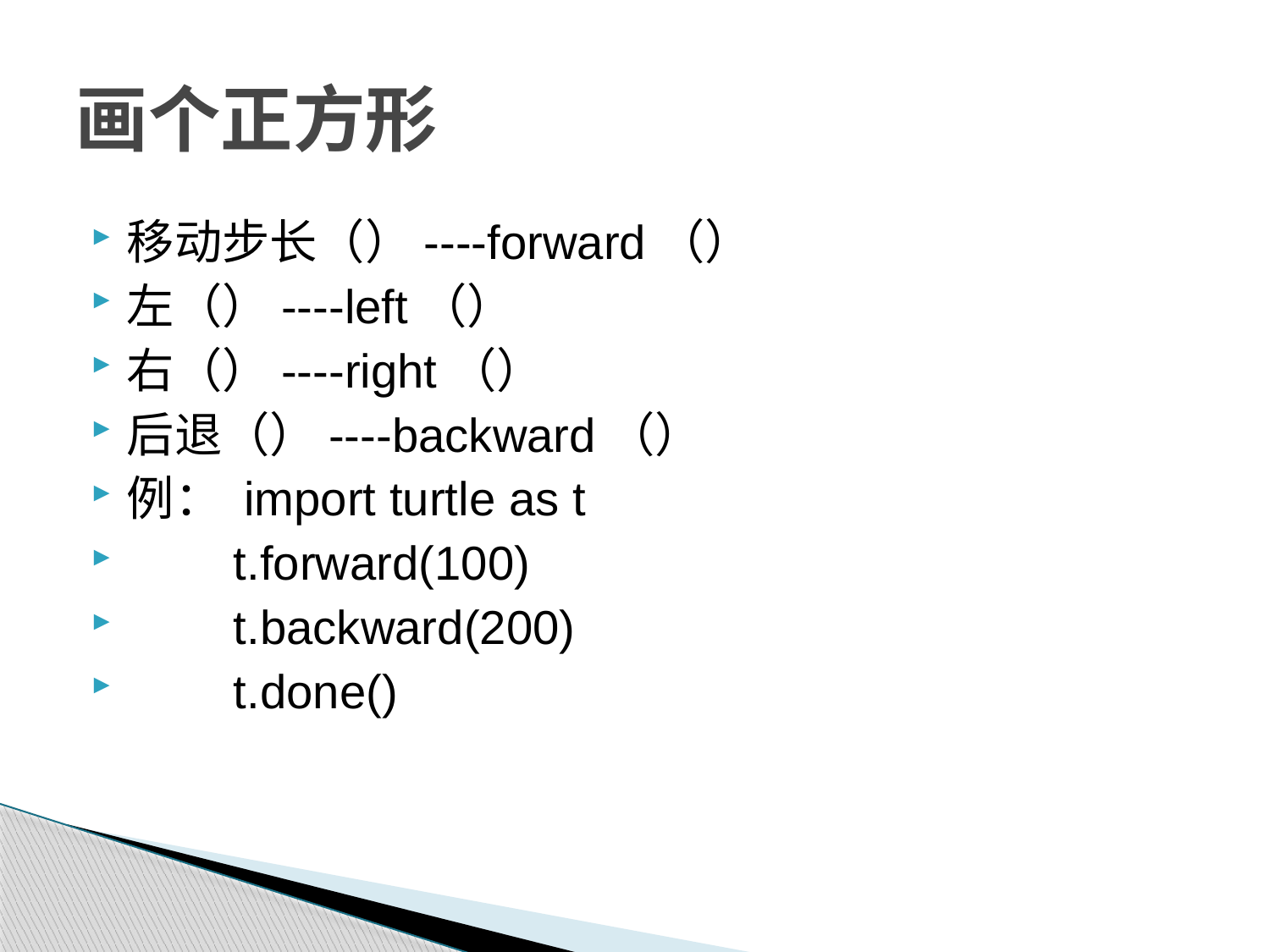

# 画个正方形
移动步长（）----forward（）
左（）----left（）
右（）----right（）
后退（）----backward（）
例： import turtle as t
        t.forward(100)
        t.backward(200)
        t.done()